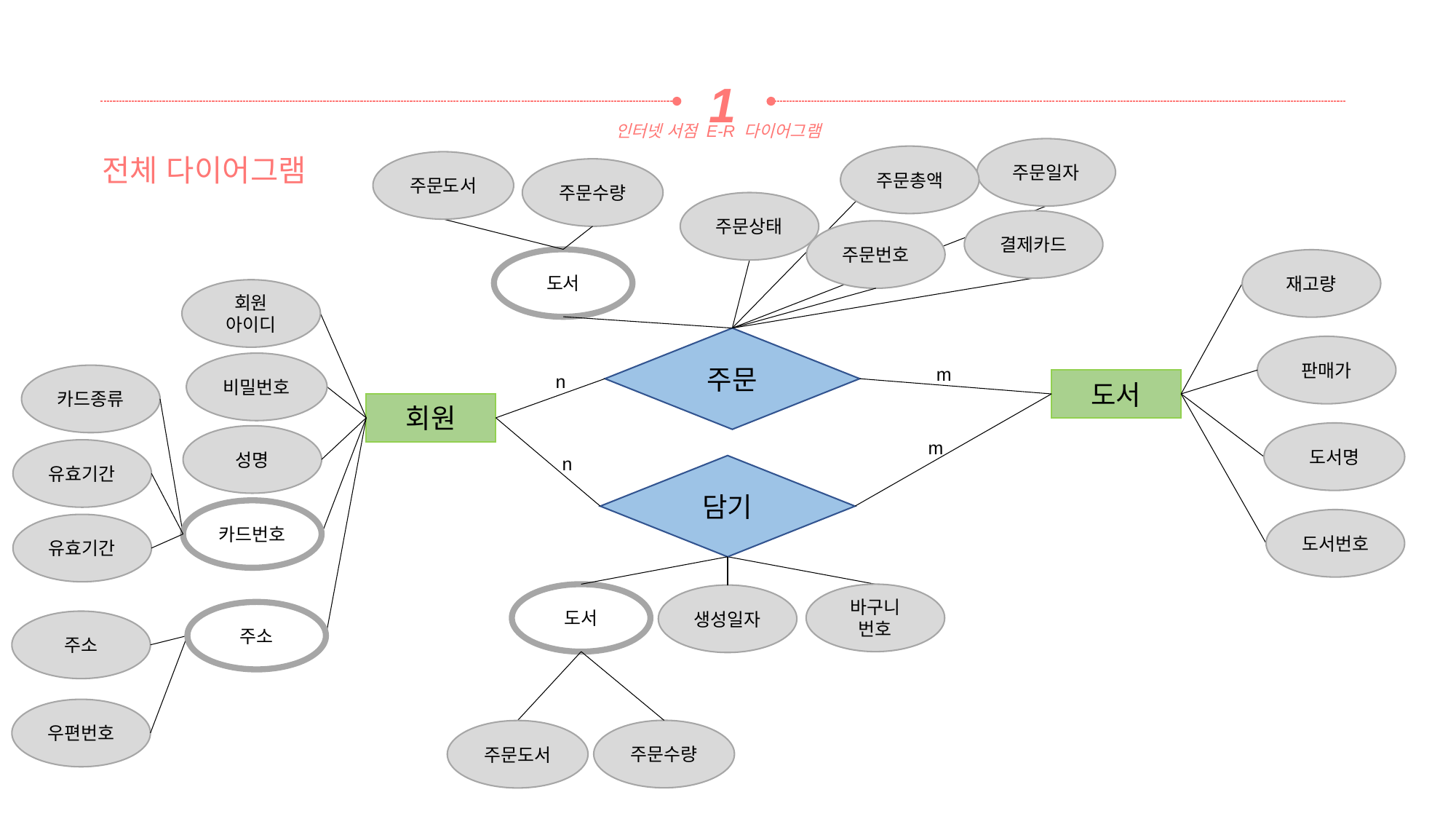

1
인터넷 서점 E-R 다이어그램
주문일자
주문총액
전체 다이어그램
주문도서
주문수량
주문상태
결제카드
주문번호
도서
재고량
회원
아이디
주문
판매가
비밀번호
m
카드종류
n
도서
회원
도서명
성명
m
유효기간
n
담기
카드번호
도서번호
유효기간
도서
바구니
번호
생성일자
주소
주소
우편번호
주문수량
주문도서